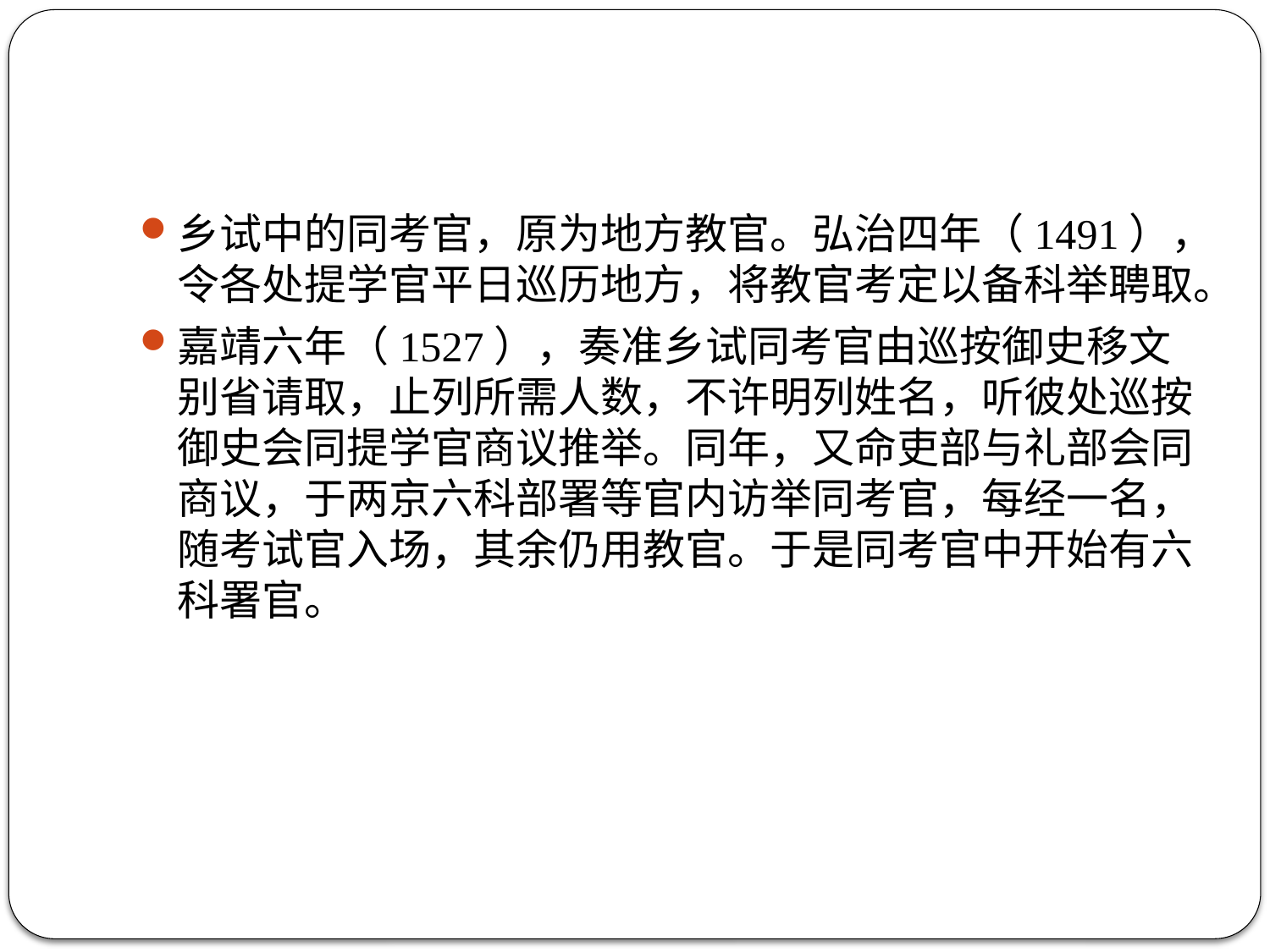

#
乡试中的同考官，原为地方教官。弘治四年（1491），令各处提学官平日巡历地方，将教官考定以备科举聘取。
嘉靖六年（1527），奏准乡试同考官由巡按御史移文别省请取，止列所需人数，不许明列姓名，听彼处巡按御史会同提学官商议推举。同年，又命吏部与礼部会同商议，于两京六科部署等官内访举同考官，每经一名，随考试官入场，其余仍用教官。于是同考官中开始有六科署官。